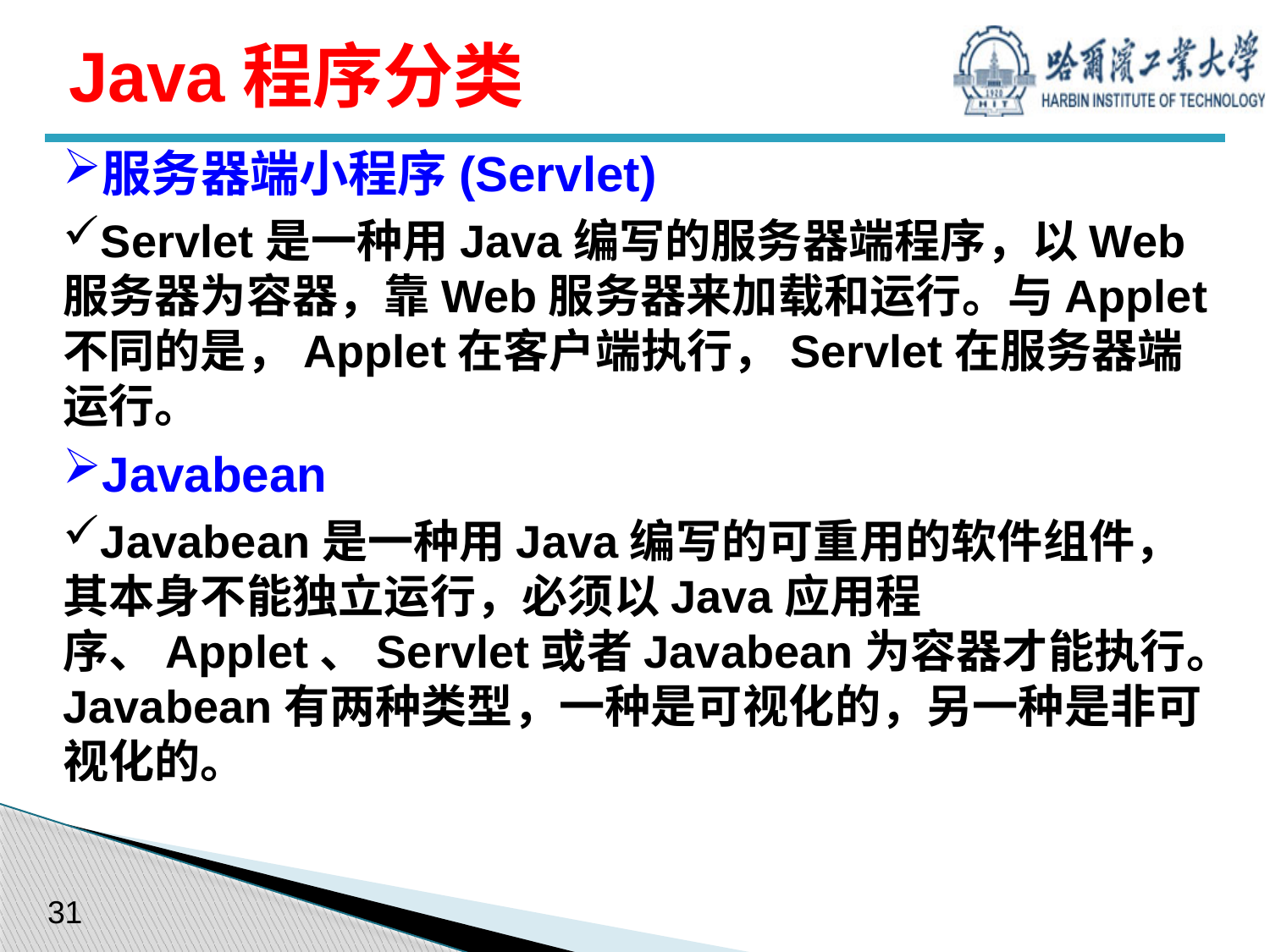

# Java程序分类
服务器端小程序(Servlet)
Servlet是一种用Java编写的服务器端程序，以Web服务器为容器，靠Web服务器来加载和运行。与Applet不同的是，Applet在客户端执行，Servlet在服务器端运行。
Javabean
Javabean是一种用Java编写的可重用的软件组件，其本身不能独立运行，必须以Java应用程序、Applet、Servlet或者Javabean为容器才能执行。Javabean有两种类型，一种是可视化的，另一种是非可视化的。